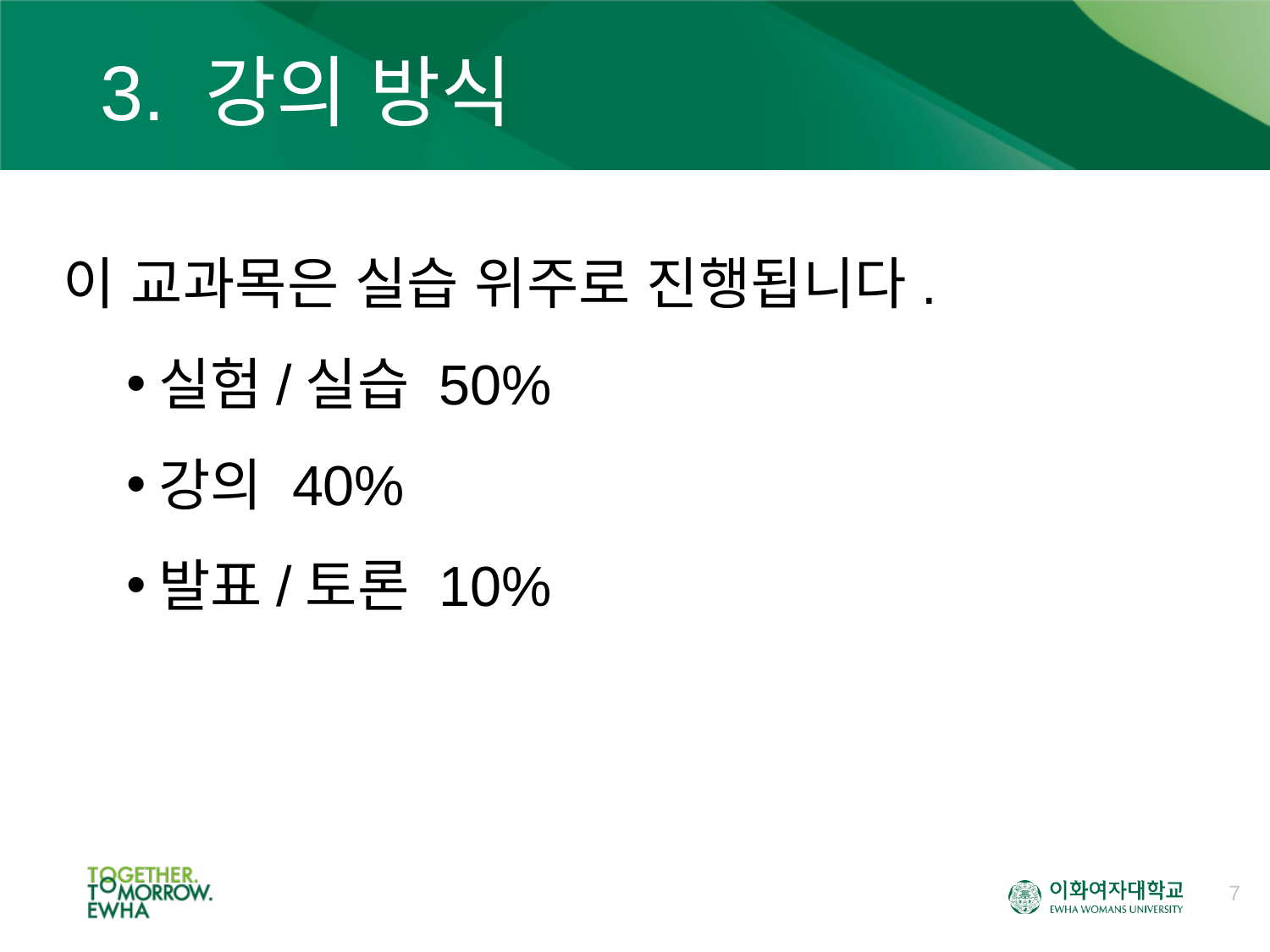

# 3. 강의 방식
이 교과목은 실습 위주로 진행됩니다.
실험/실습 50%
강의 40%
발표/토론 10%
7